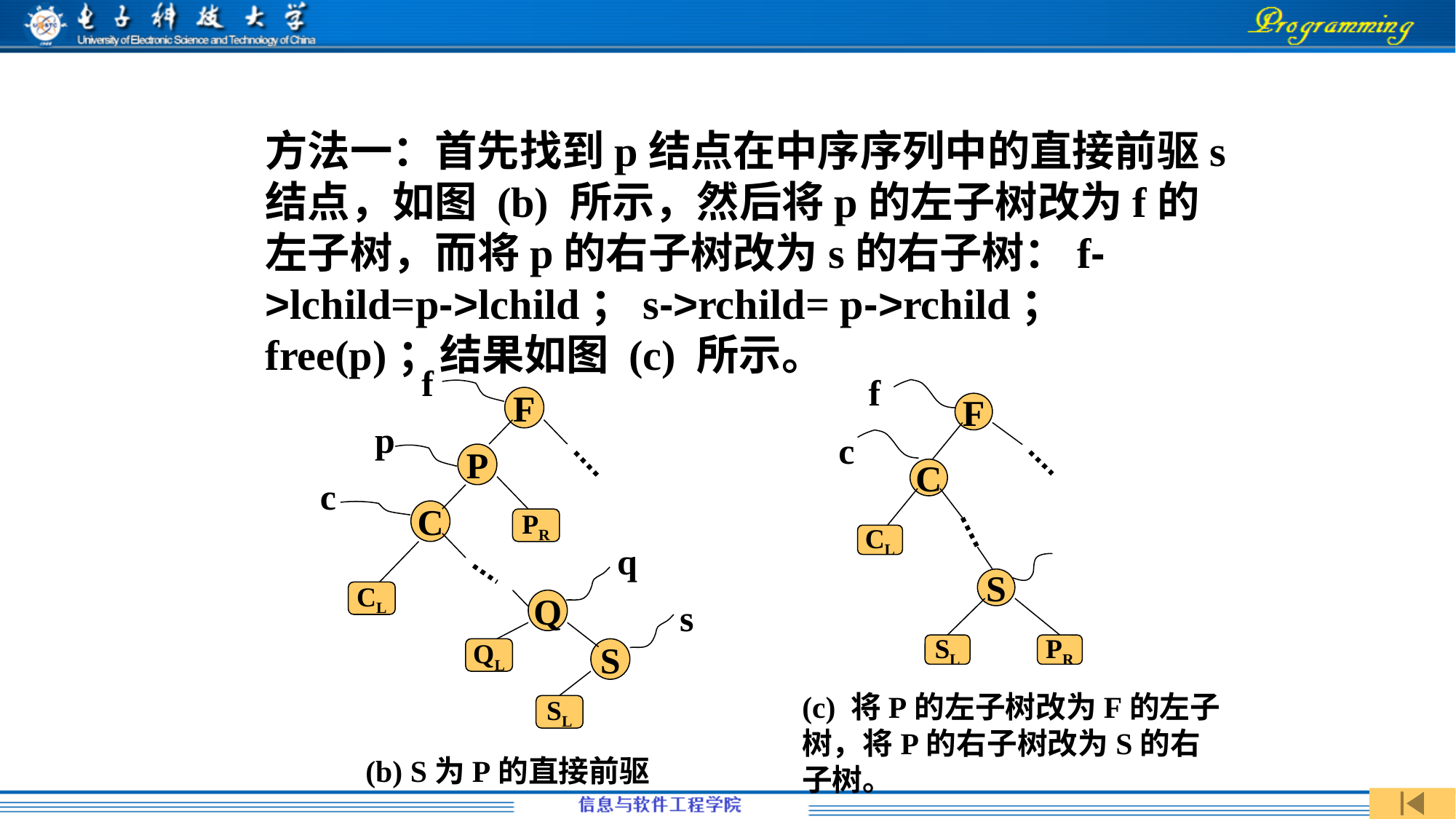

方法一：首先找到p结点在中序序列中的直接前驱s结点，如图 (b) 所示，然后将p的左子树改为f的左子树，而将p的右子树改为s的右子树：f->lchild=p->lchild；s->rchild= p->rchild；free(p)；结果如图 (c) 所示。
f

F
p

P

c

C
PR

q

CL

Q
s

QL
S

SL
(b) S为P的直接前驱
f

F
c

C

CL

S

SL
PR
(c) 将P的左子树改为F的左子树，将P的右子树改为S的右子树。